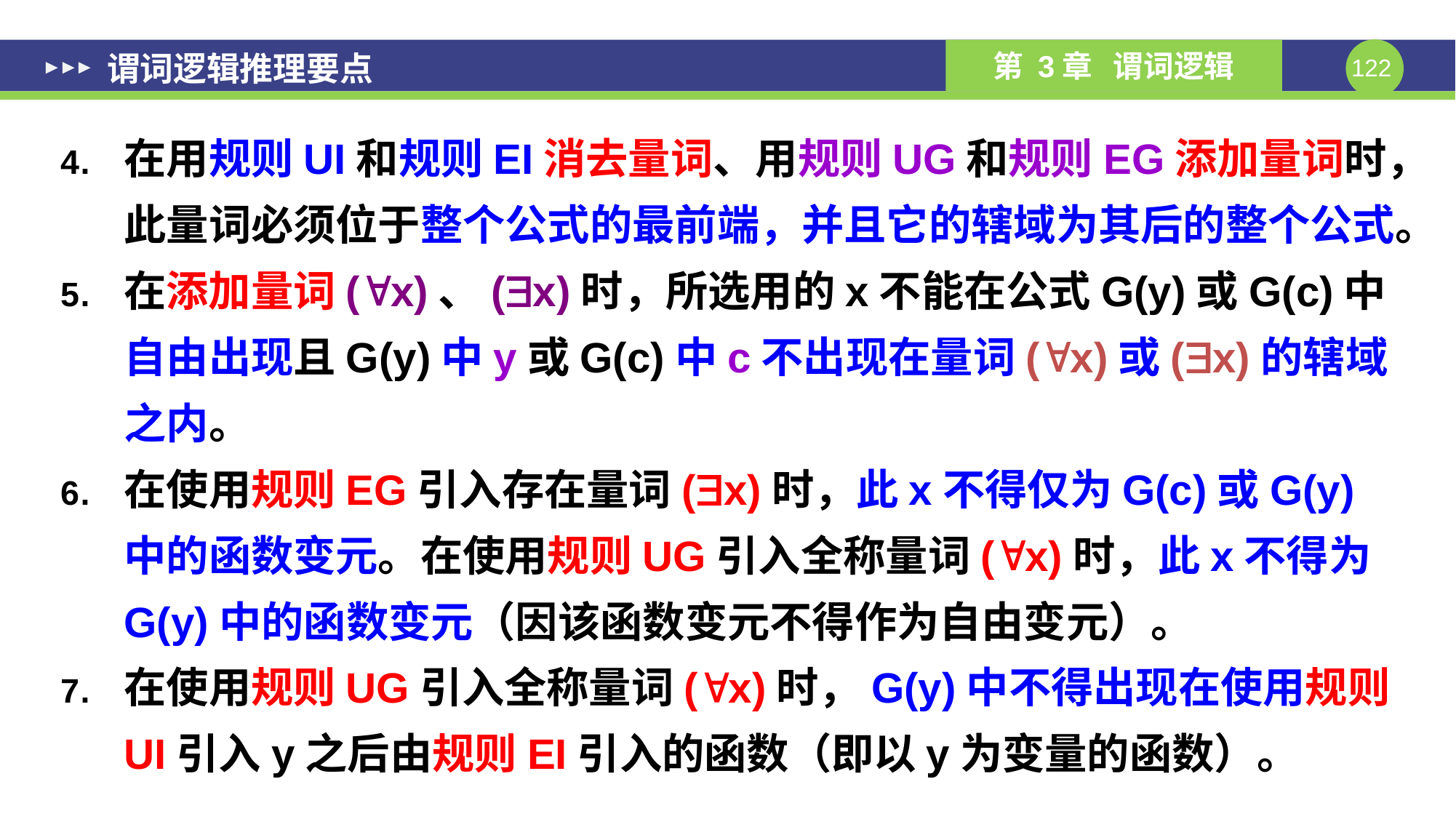

# 谓词逻辑推理要点
在用规则UI和规则EI消去量词、用规则UG和规则EG添加量词时，此量词必须位于整个公式的最前端，并且它的辖域为其后的整个公式。
在添加量词(∀x)、(∃x)时，所选用的x不能在公式G(y)或G(c)中自由出现且G(y)中y或G(c)中c不出现在量词(∀x)或(∃x)的辖域之内。
在使用规则EG引入存在量词(∃x)时，此x不得仅为G(c)或G(y)中的函数变元。在使用规则UG引入全称量词(∀x)时，此x不得为G(y)中的函数变元（因该函数变元不得作为自由变元）。
在使用规则UG引入全称量词(∀x)时，G(y)中不得出现在使用规则UI引入y之后由规则EI引入的函数（即以y为变量的函数）。